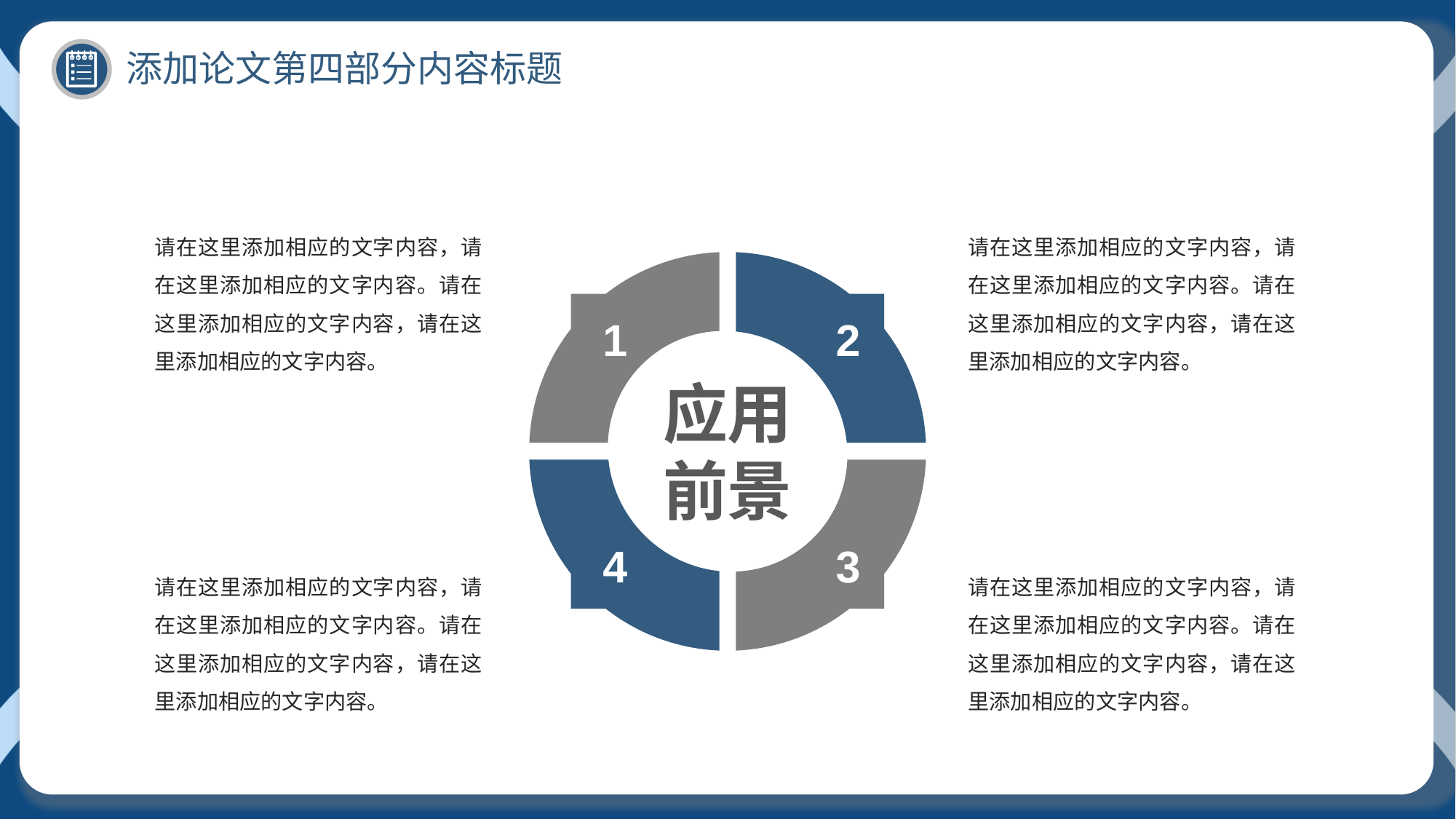

添加论文第四部分内容标题

请在这里添加相应的文字内容，请在这里添加相应的文字内容。请在这里添加相应的文字内容，请在这里添加相应的文字内容。
请在这里添加相应的文字内容，请在这里添加相应的文字内容。请在这里添加相应的文字内容，请在这里添加相应的文字内容。

1
2

4
3
应用前景
请在这里添加相应的文字内容，请在这里添加相应的文字内容。请在这里添加相应的文字内容，请在这里添加相应的文字内容。
请在这里添加相应的文字内容，请在这里添加相应的文字内容。请在这里添加相应的文字内容，请在这里添加相应的文字内容。